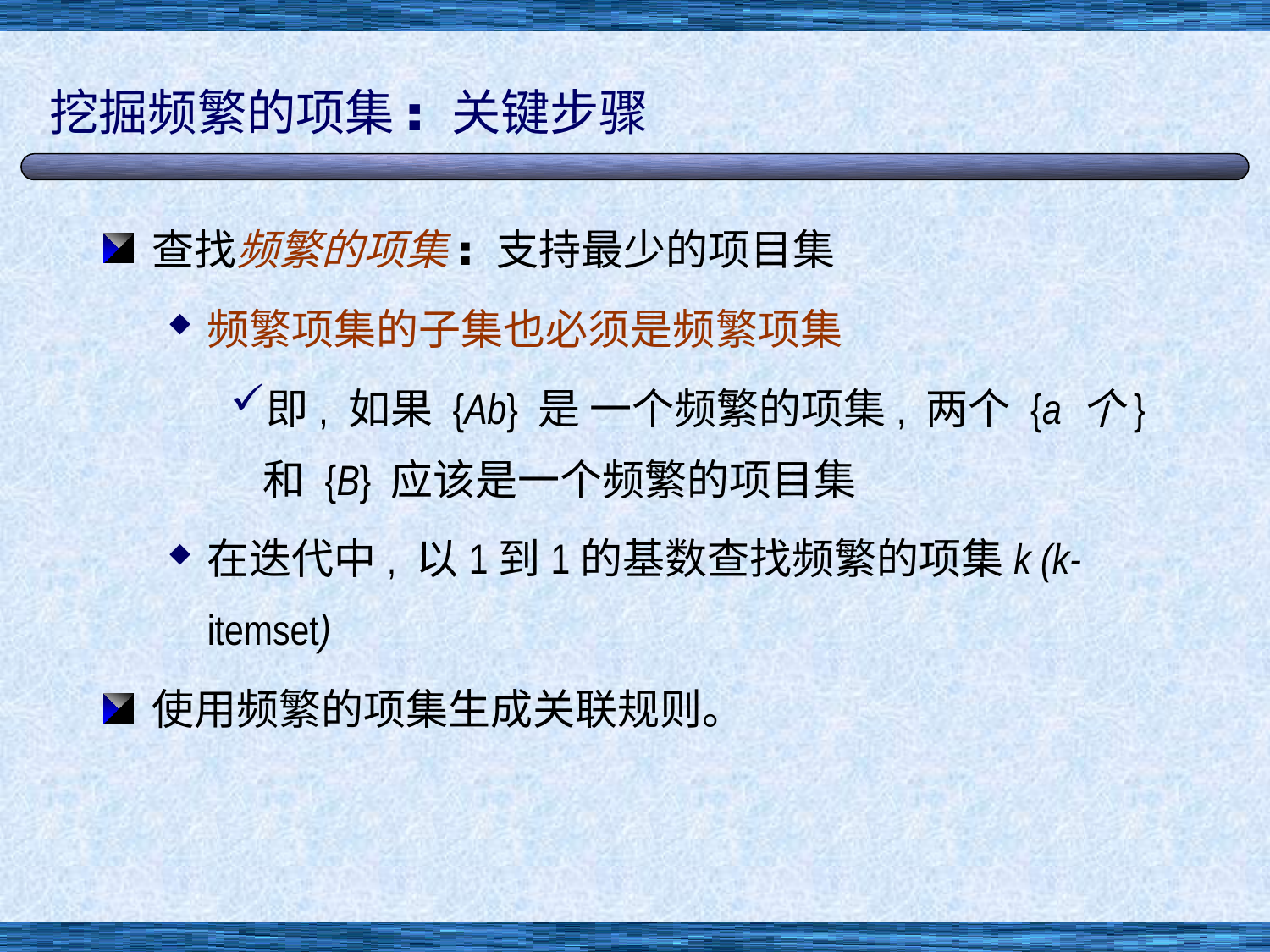

# 挖掘频繁的项集: 关键步骤
查找频繁的项集: 支持最少的项目集
频繁项集的子集也必须是频繁项集
即, 如果 {Ab} 是 一个频繁的项集, 两个 {a 个} 和 {B} 应该是一个频繁的项目集
在迭代中, 以1到1的基数查找频繁的项集k (k-itemset)
使用频繁的项集生成关联规则。